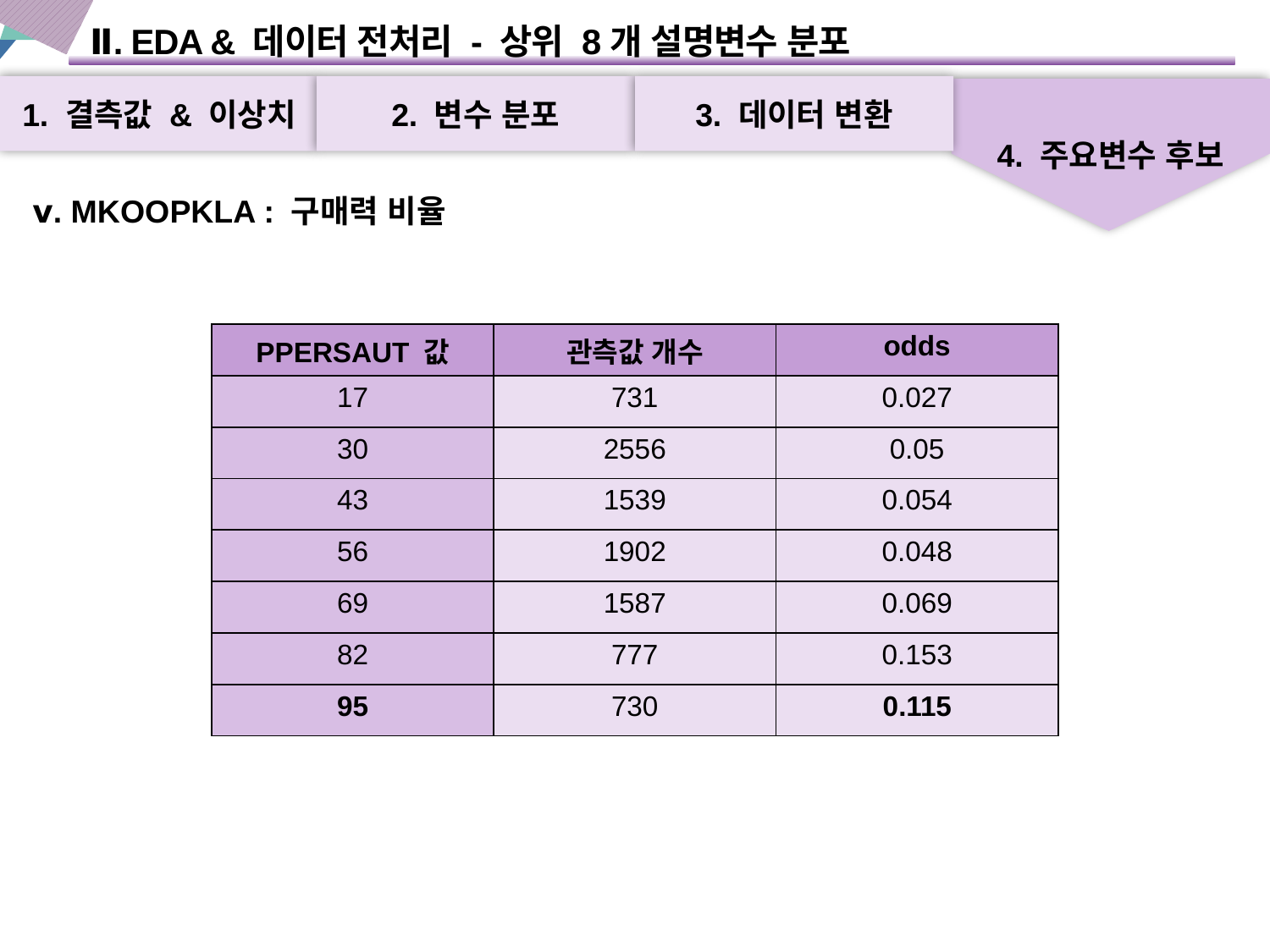

Ⅱ. EDA & 데이터 전처리 - 상위 8개 설명변수 분포
3. 데이터 변환
1. 결측값 & 이상치
2. 변수 분포
4. 주요변수 후보
ⅴ. MKOOPKLA : 구매력 비율
| PPERSAUT 값 | 관측값 개수 | odds |
| --- | --- | --- |
| 17 | 731 | 0.027 |
| 30 | 2556 | 0.05 |
| 43 | 1539 | 0.054 |
| 56 | 1902 | 0.048 |
| 69 | 1587 | 0.069 |
| 82 | 777 | 0.153 |
| 95 | 730 | 0.115 |